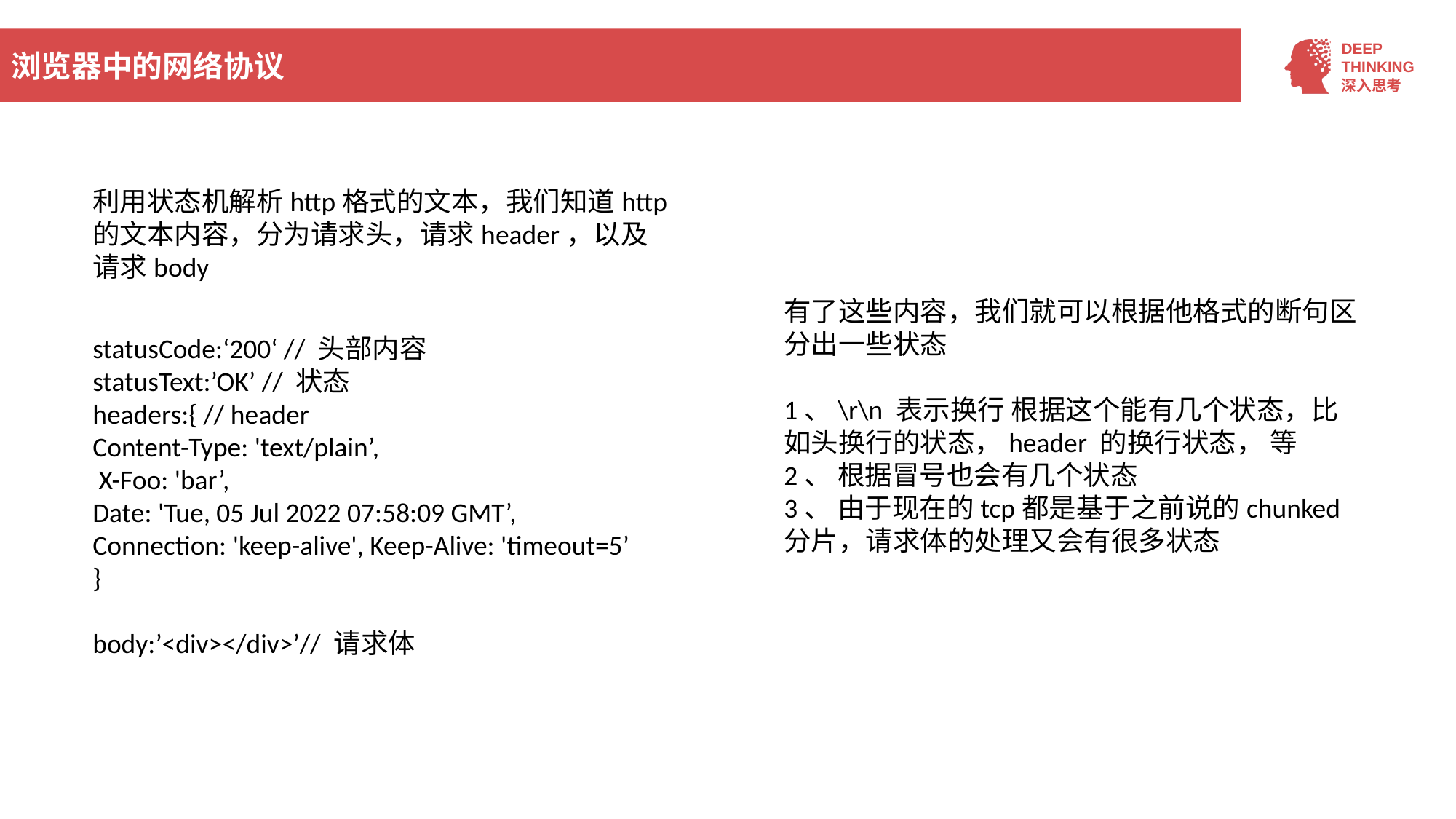

# 浏览器中的网络协议
利用状态机解析http格式的文本，我们知道http 的文本内容，分为请求头，请求header，以及请求body
有了这些内容，我们就可以根据他格式的断句区分出一些状态

1、\r\n 表示换行 根据这个能有几个状态，比如头换行的状态，header 的换行状态， 等
2、 根据冒号也会有几个状态
3、 由于现在的tcp都是基于之前说的chunked分片，请求体的处理又会有很多状态
statusCode:‘200‘ // 头部内容
statusText:’OK’ // 状态
headers:{ // header
Content-Type: 'text/plain’,
 X-Foo: 'bar’,
Date: 'Tue, 05 Jul 2022 07:58:09 GMT’,
Connection: 'keep-alive', Keep-Alive: 'timeout=5’
}

body:’<div></div>’// 请求体